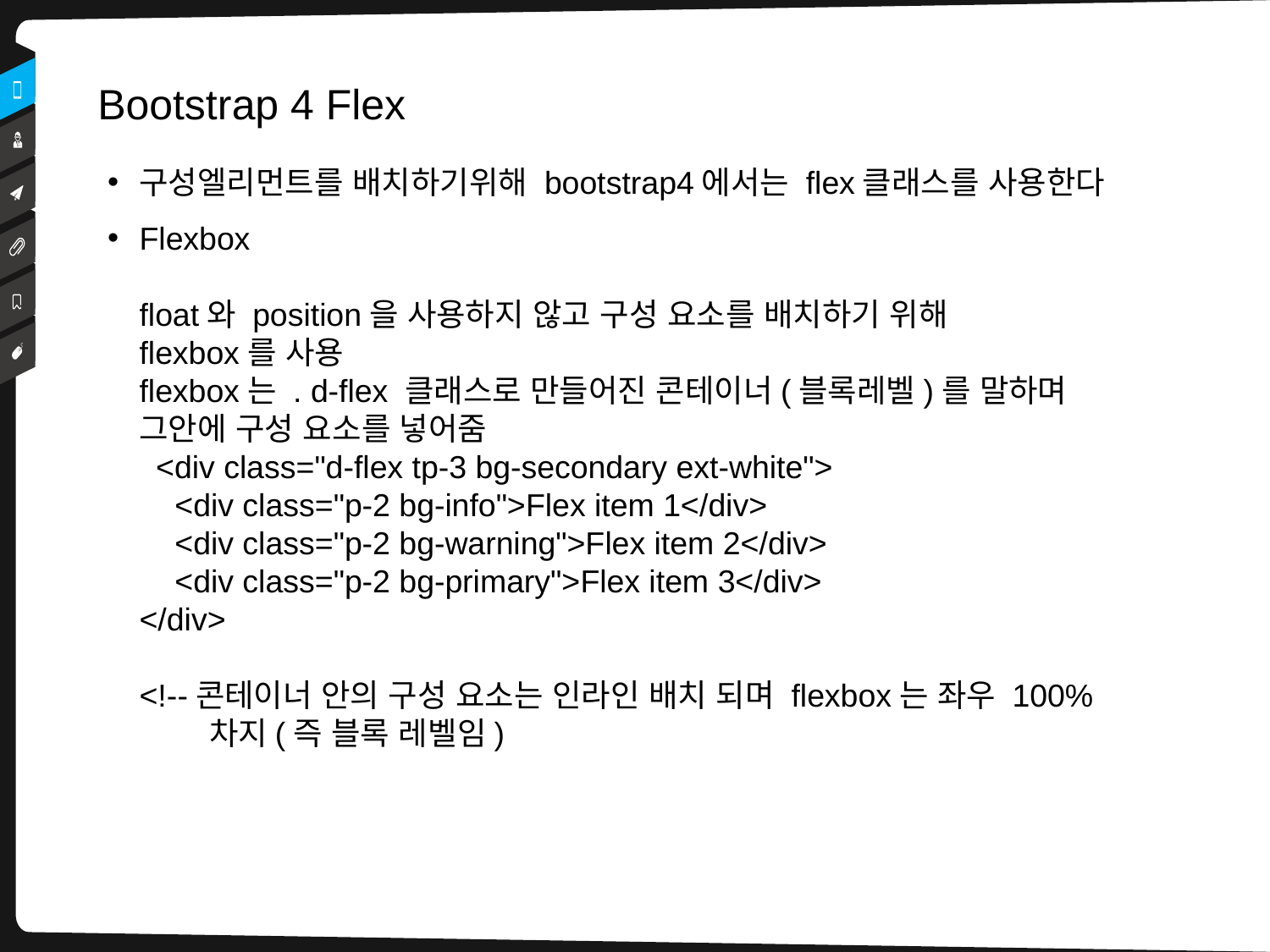

# Bootstrap 4 Flex
구성엘리먼트를 배치하기위해 bootstrap4에서는 flex클래스를 사용한다
Flexbox
float와 position을 사용하지 않고 구성 요소를 배치하기 위해
flexbox를 사용
flexbox는 . d-flex 클래스로 만들어진 콘테이너(블록레벨)를 말하며
그안에 구성 요소를 넣어줌
 <div class="d-flex tp-3 bg-secondary ext-white">
    <div class="p-2 bg-info">Flex item 1</div>
    <div class="p-2 bg-warning">Flex item 2</div>
    <div class="p-2 bg-primary">Flex item 3</div>
</div>
<!--콘테이너 안의 구성 요소는 인라인 배치 되며 flexbox는 좌우 100%
       차지(즉 블록 레벨임)